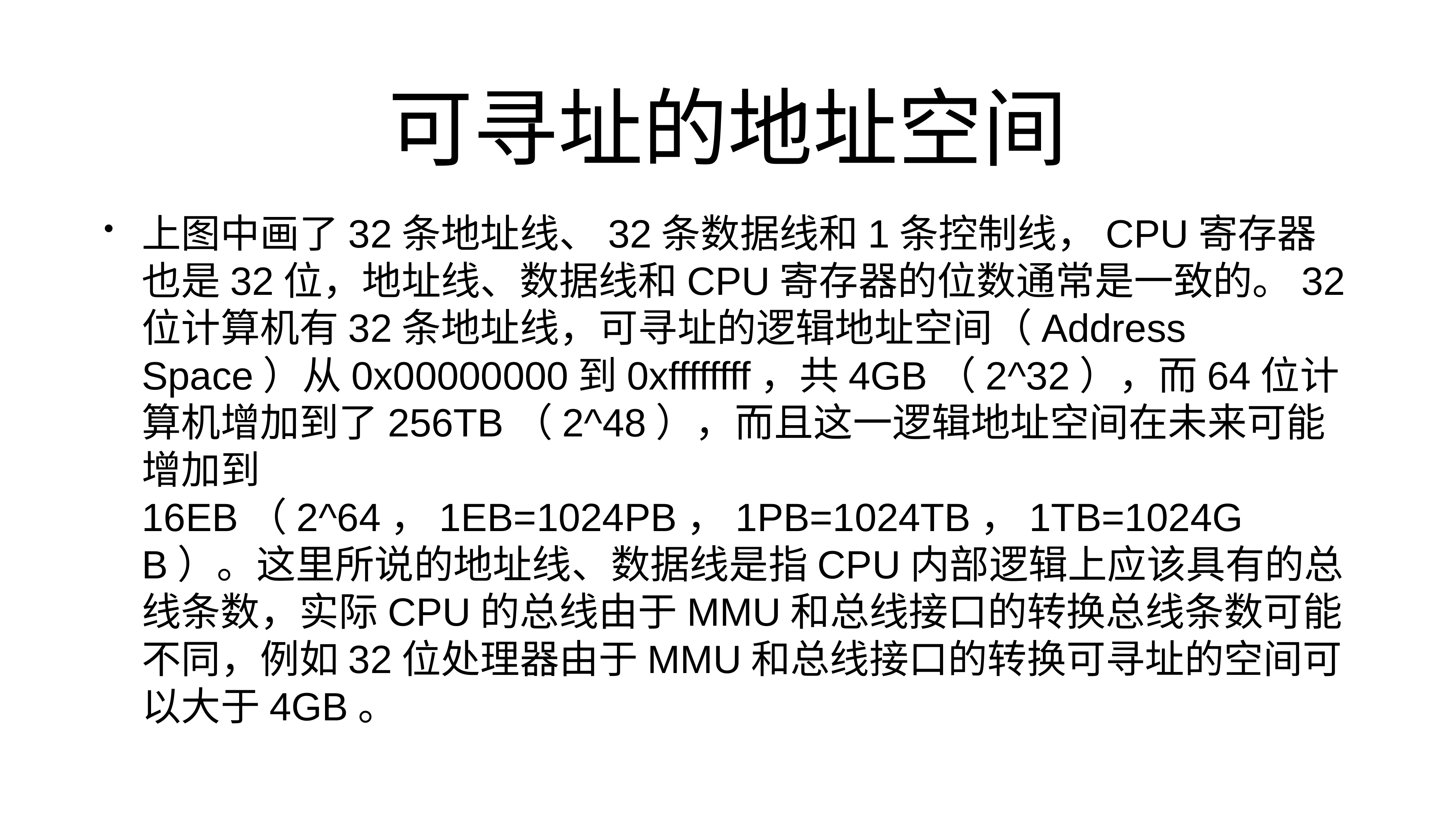

# 可寻址的地址空间
上图中画了32条地址线、32条数据线和1条控制线，CPU寄存器也是32位，地址线、数据线和CPU寄存器的位数通常是一致的。32位计算机有32条地址线，可寻址的逻辑地址空间（Address Space）从0x00000000到0xffffffff，共4GB（2^32），而64位计算机增加到了256TB（2^48），而且这一逻辑地址空间在未来可能增加到16EB（2^64，1EB=1024PB，1PB=1024TB，1TB=1024GB）。这里所说的地址线、数据线是指CPU内部逻辑上应该具有的总线条数，实际CPU的总线由于MMU和总线接口的转换总线条数可能不同，例如32位处理器由于MMU和总线接口的转换可寻址的空间可以大于4GB。